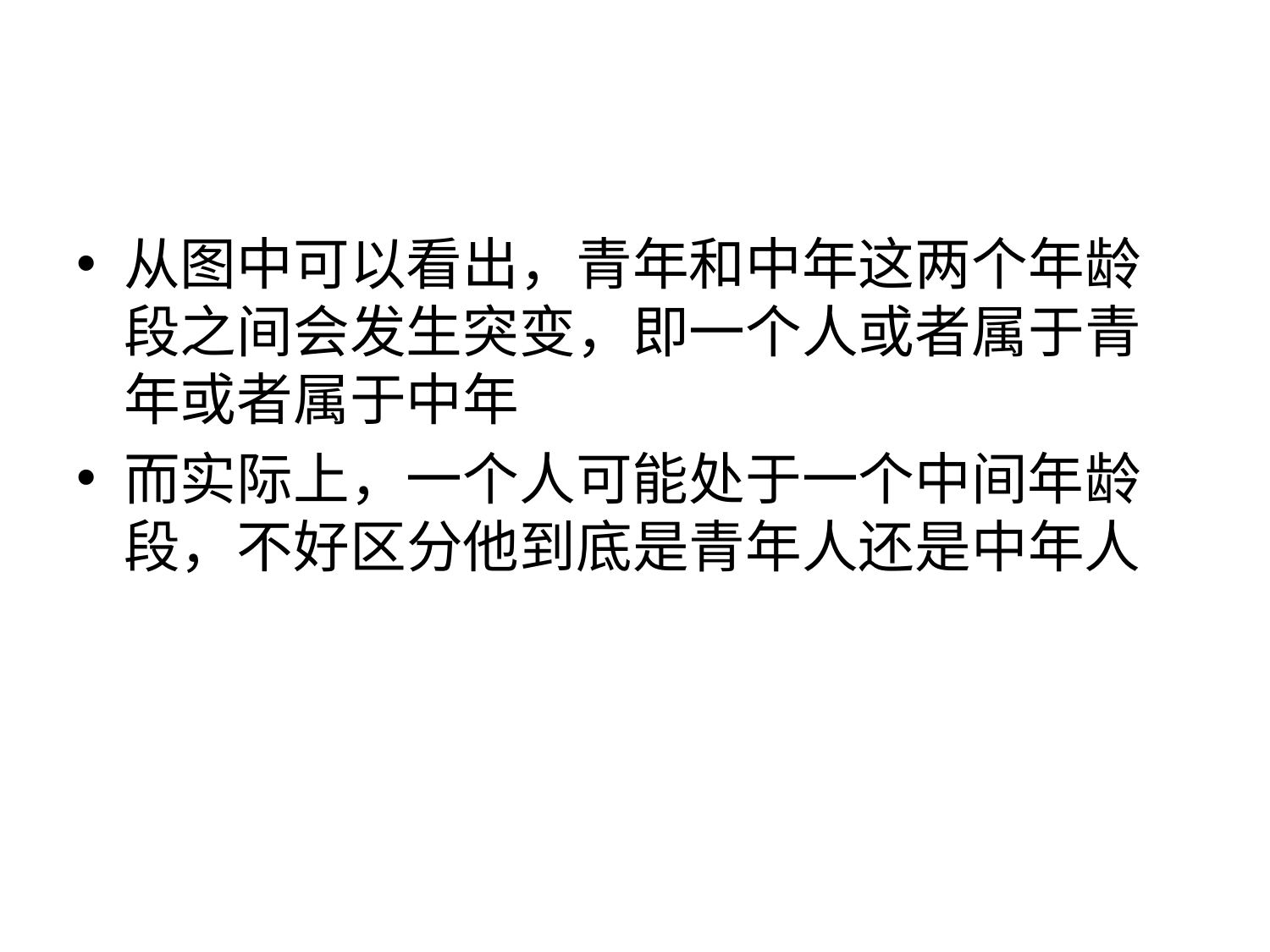

#
从图中可以看出，青年和中年这两个年龄段之间会发生突变，即一个人或者属于青年或者属于中年
而实际上，一个人可能处于一个中间年龄段，不好区分他到底是青年人还是中年人